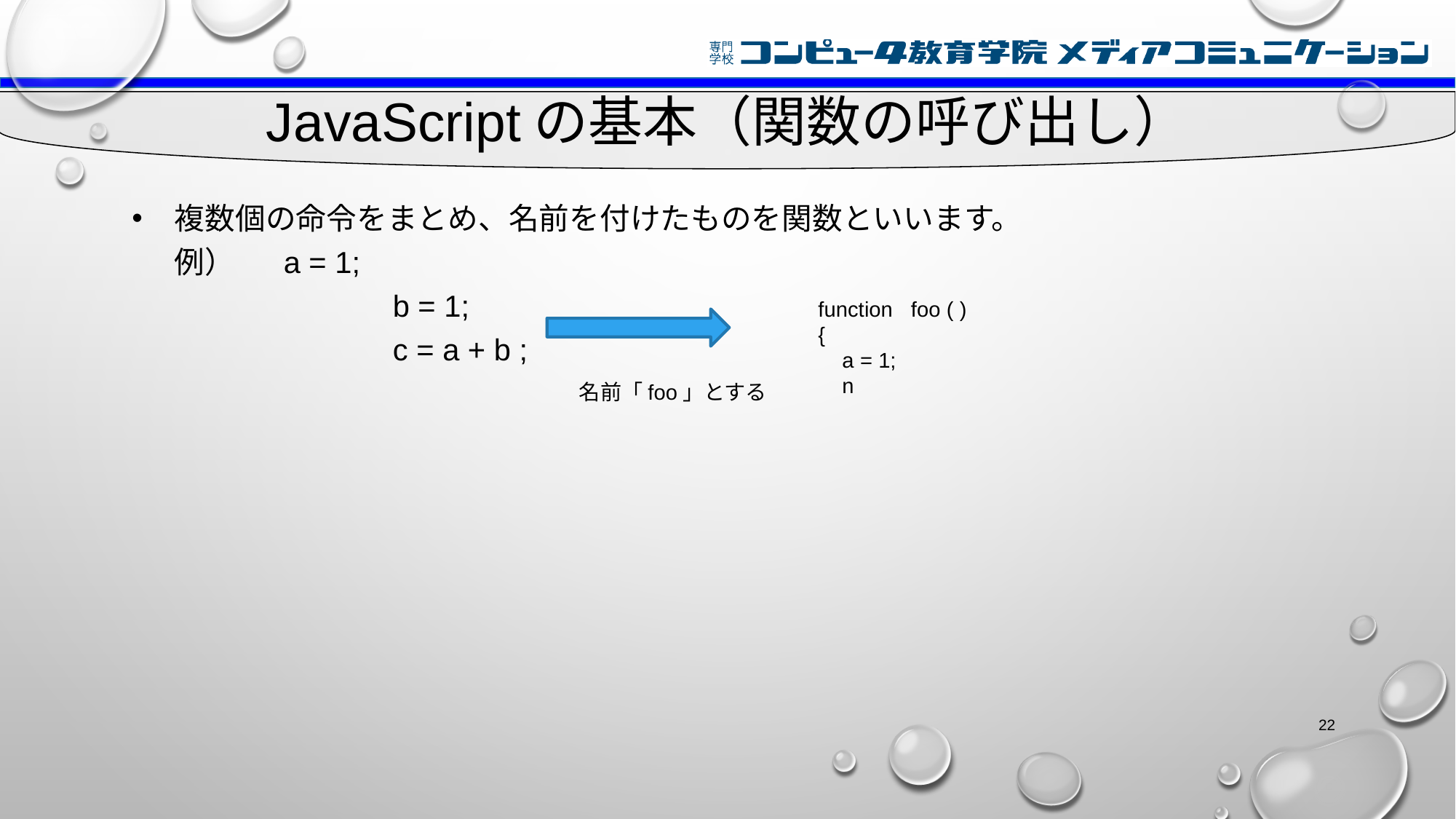

# JavaScriptの基本（関数の呼び出し）
複数個の命令をまとめ、名前を付けたものを関数といいます。
例）	a = 1;
		b = 1;
		c = a + b ;
function   foo ( ){
    a = 1;
    n

　名前「foo」とする
22